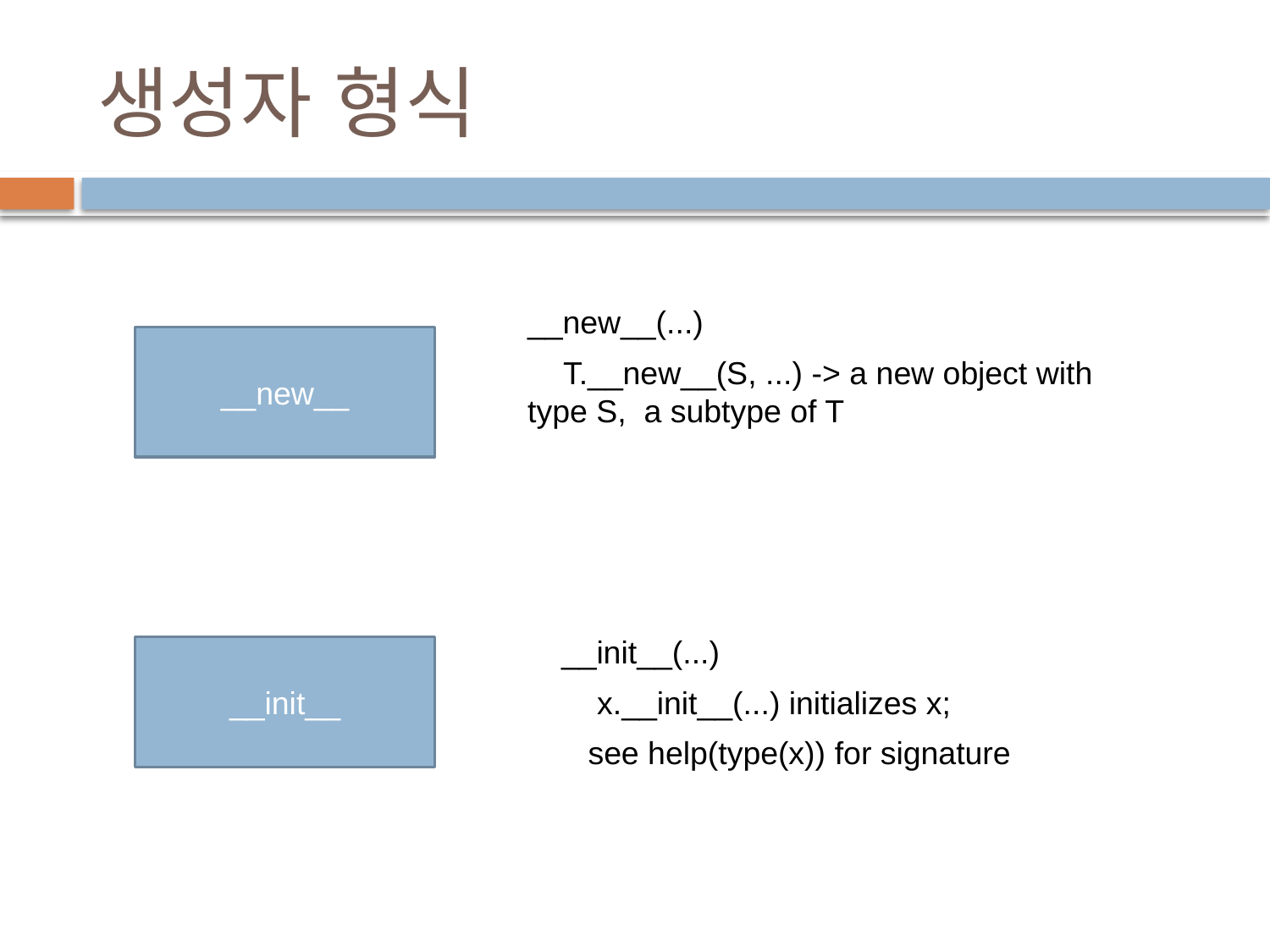

# 생성자 형식
__new__(...)
    T.__new__(S, ...) -> a new object with type S,  a subtype of T

__new__
__init__(...)
    x.__init__(...) initializes x;
   see help(type(x)) for signature

__init__